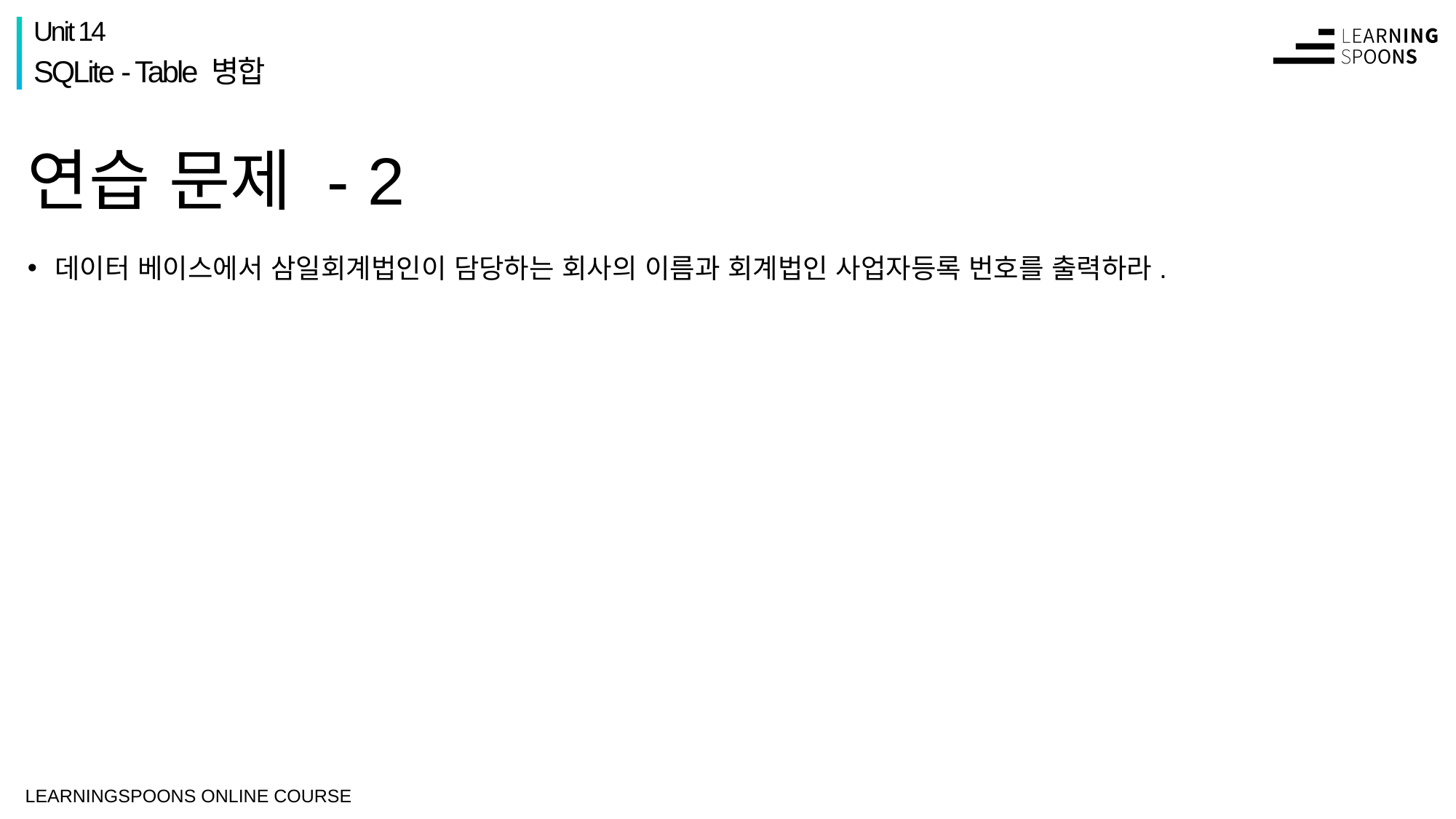

Unit 14
SQLite - Table 병합
# 연습 문제 - 2
데이터 베이스에서 삼일회계법인이 담당하는 회사의 이름과 회계법인 사업자등록 번호를 출력하라.